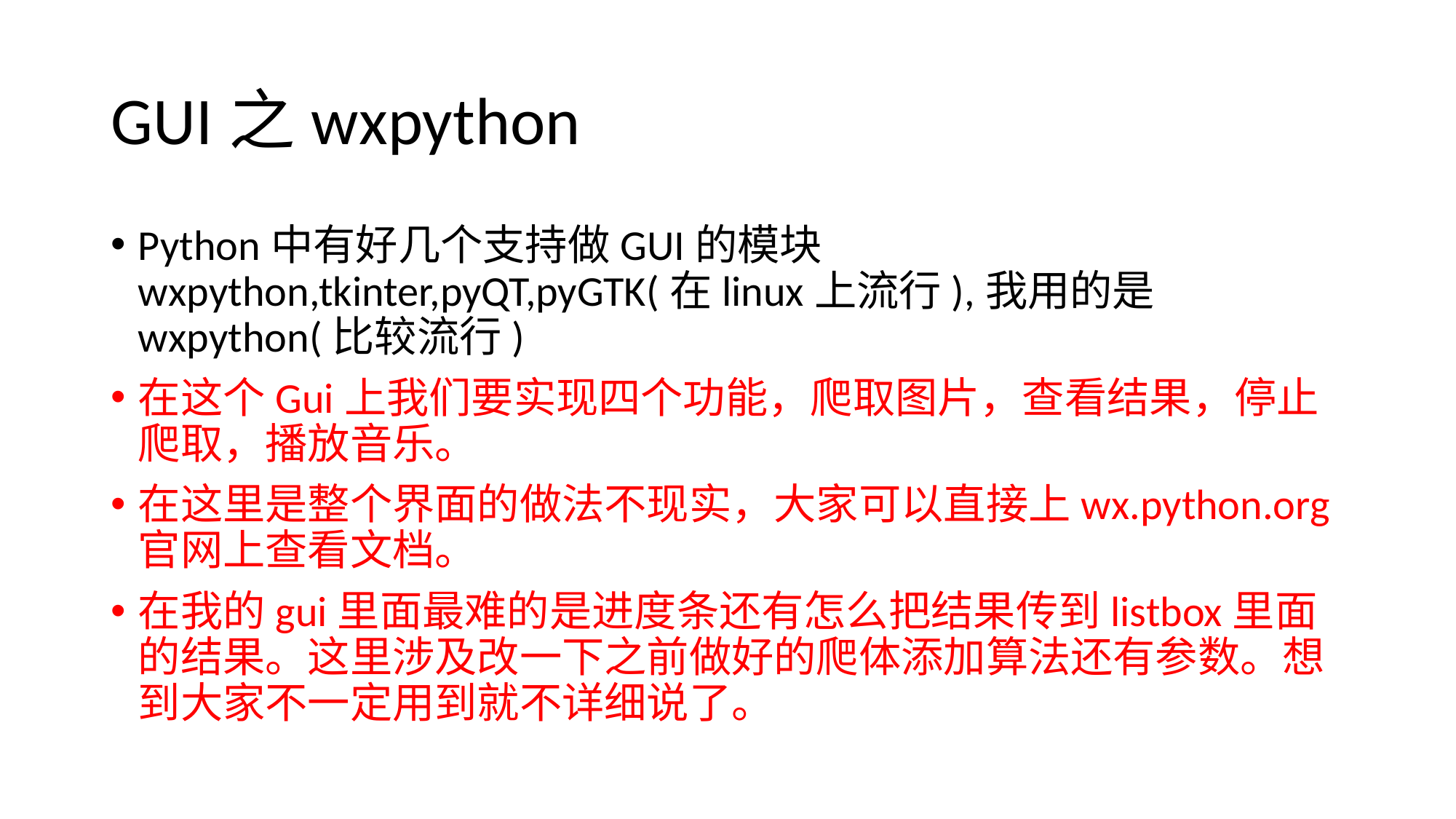

# GUI之wxpython
Python中有好几个支持做GUI的模块wxpython,tkinter,pyQT,pyGTK(在linux上流行),我用的是wxpython(比较流行)
在这个Gui上我们要实现四个功能，爬取图片，查看结果，停止爬取，播放音乐。
在这里是整个界面的做法不现实，大家可以直接上wx.python.org官网上查看文档。
在我的gui里面最难的是进度条还有怎么把结果传到listbox里面的结果。这里涉及改一下之前做好的爬体添加算法还有参数。想到大家不一定用到就不详细说了。